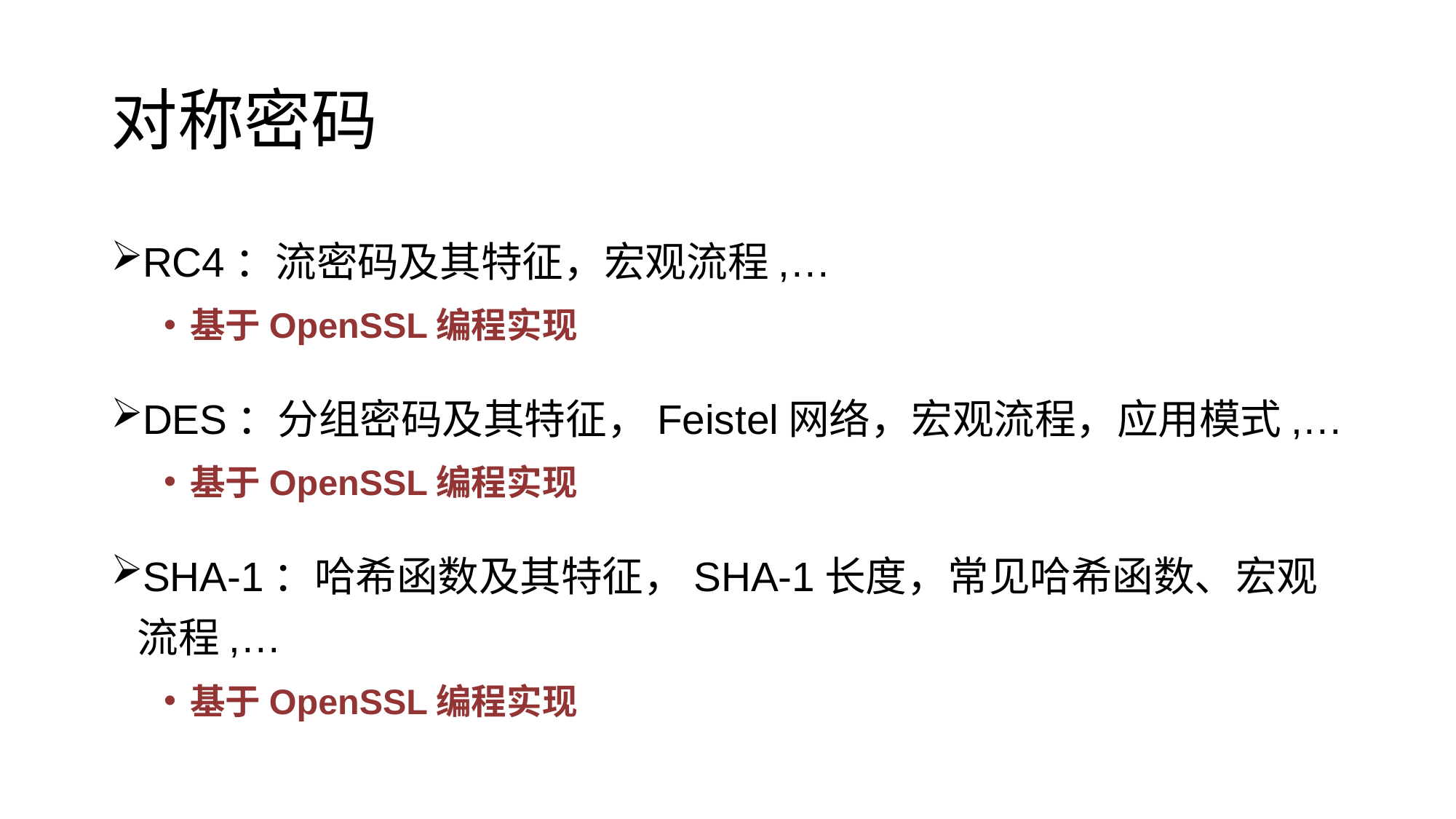

# 对称密码
RC4：流密码及其特征，宏观流程,…
基于OpenSSL编程实现
DES：分组密码及其特征，Feistel网络，宏观流程，应用模式,…
基于OpenSSL编程实现
SHA-1：哈希函数及其特征，SHA-1长度，常见哈希函数、宏观流程,…
基于OpenSSL编程实现